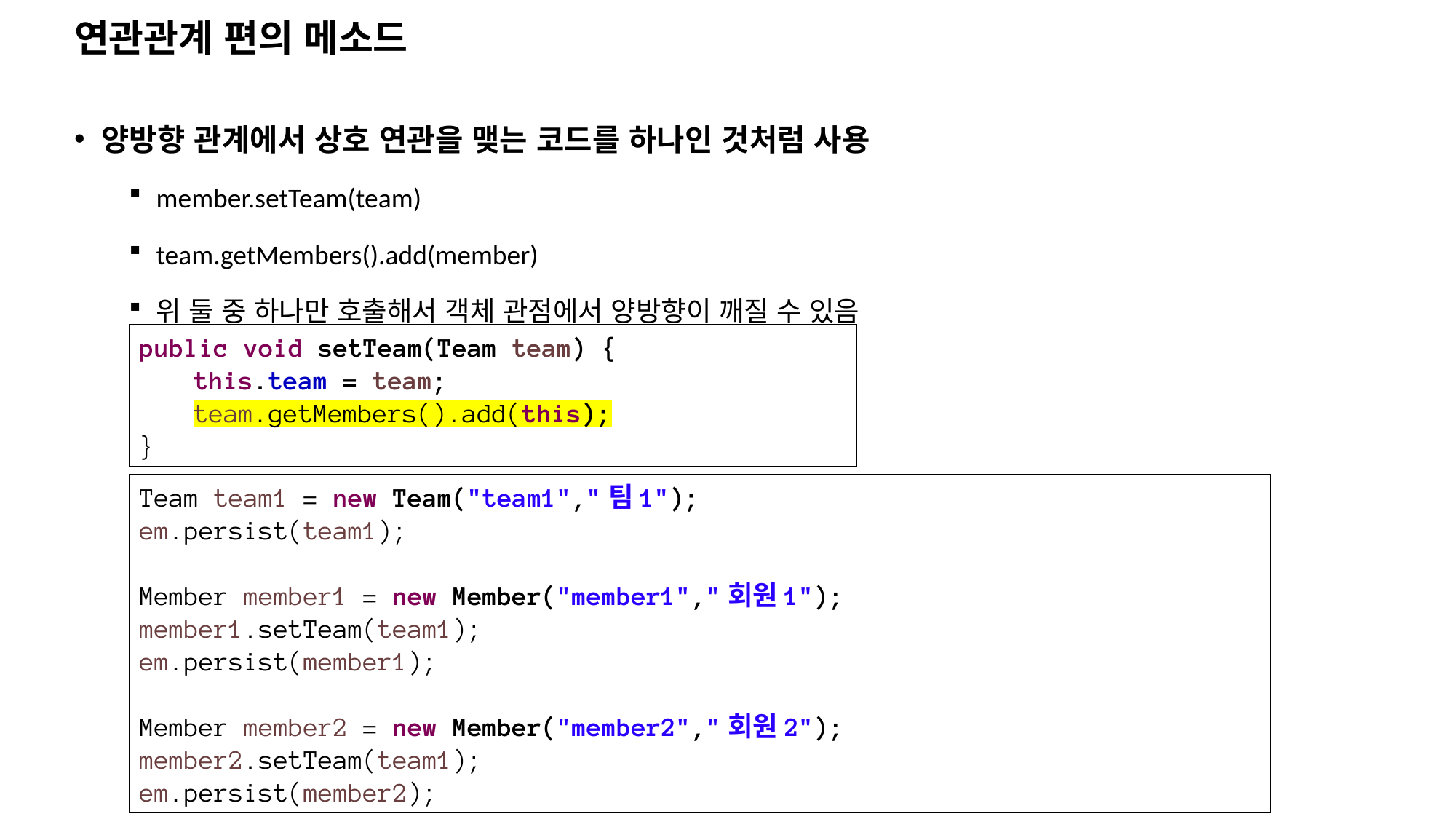

# 연관관계 편의 메소드
양방향 관계에서 상호 연관을 맺는 코드를 하나인 것처럼 사용
member.setTeam(team)
team.getMembers().add(member)
위 둘 중 하나만 호출해서 객체 관점에서 양방향이 깨질 수 있음

public void setTeam(Team team) {
this.team = team;
team.getMembers().add(this);
}
Team team1 = new Team("team1","팀1");
em.persist(team1);

Member member1 = new Member("member1","회원1");
member1.setTeam(team1);
em.persist(member1);

Member member2 = new Member("member2","회원2");
member2.setTeam(team1);
em.persist(member2);